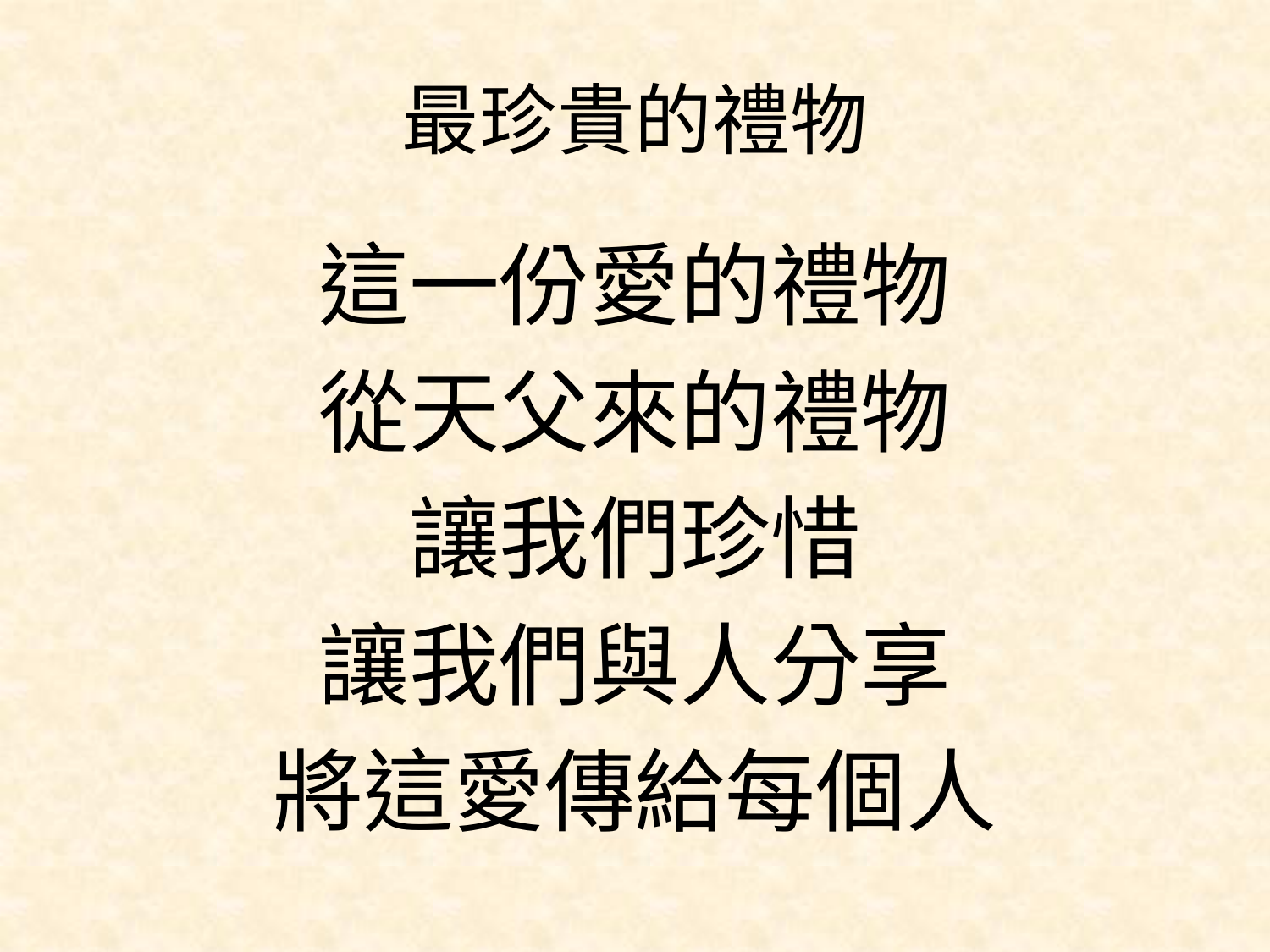

# 最珍貴的禮物
這一份愛的禮物
從天父來的禮物
讓我們珍惜
讓我們與人分享
將這愛傳給每個人